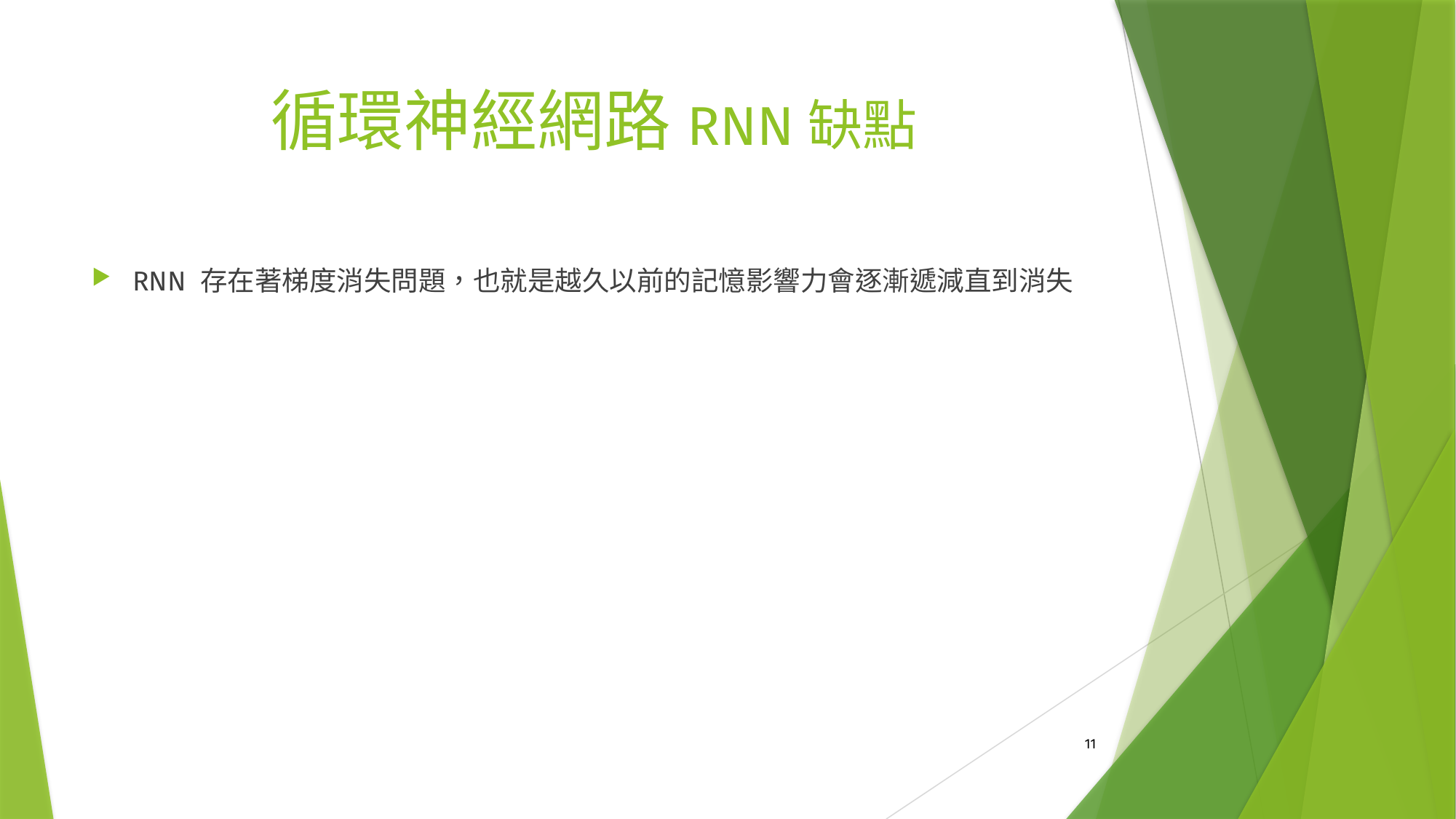

# 循環神經網路RNN缺點
RNN 存在著梯度消失問題，也就是越久以前的記憶影響力會逐漸遞減直到消失

11